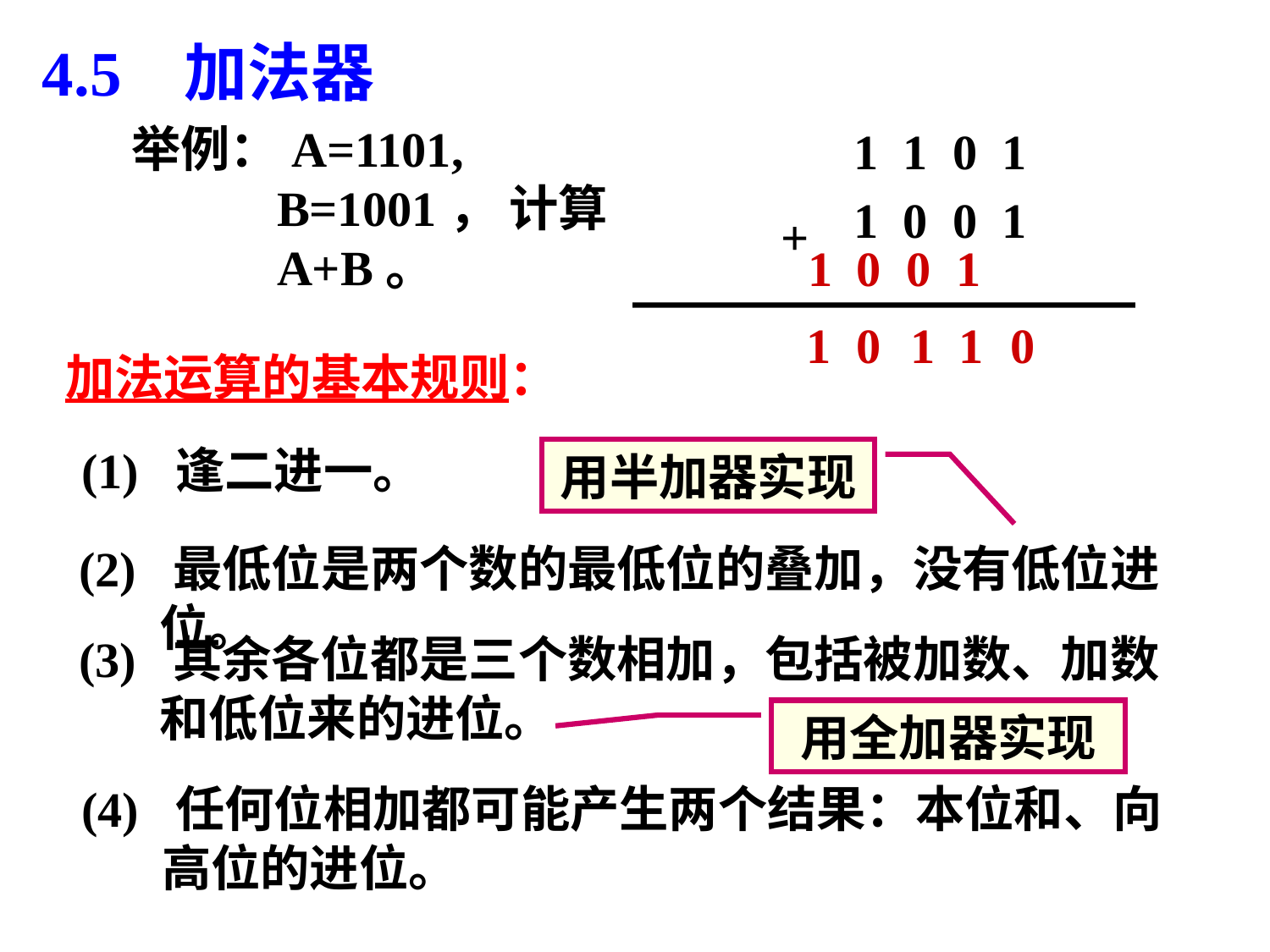

4.5   加法器
举例：A=1101, B=1001， 计算A+B。
1  1  0  1
1  0  0  1
+
1
0
0
1

1
1
0
1
0
加法运算的基本规则：
(1)  逢二进一。
用半加器实现
(2)  最低位是两个数的最低位的叠加，没有低位进位。
(3)  其余各位都是三个数相加，包括被加数、加数和低位来的进位。
用全加器实现
(4)  任何位相加都可能产生两个结果：本位和、向高位的进位。